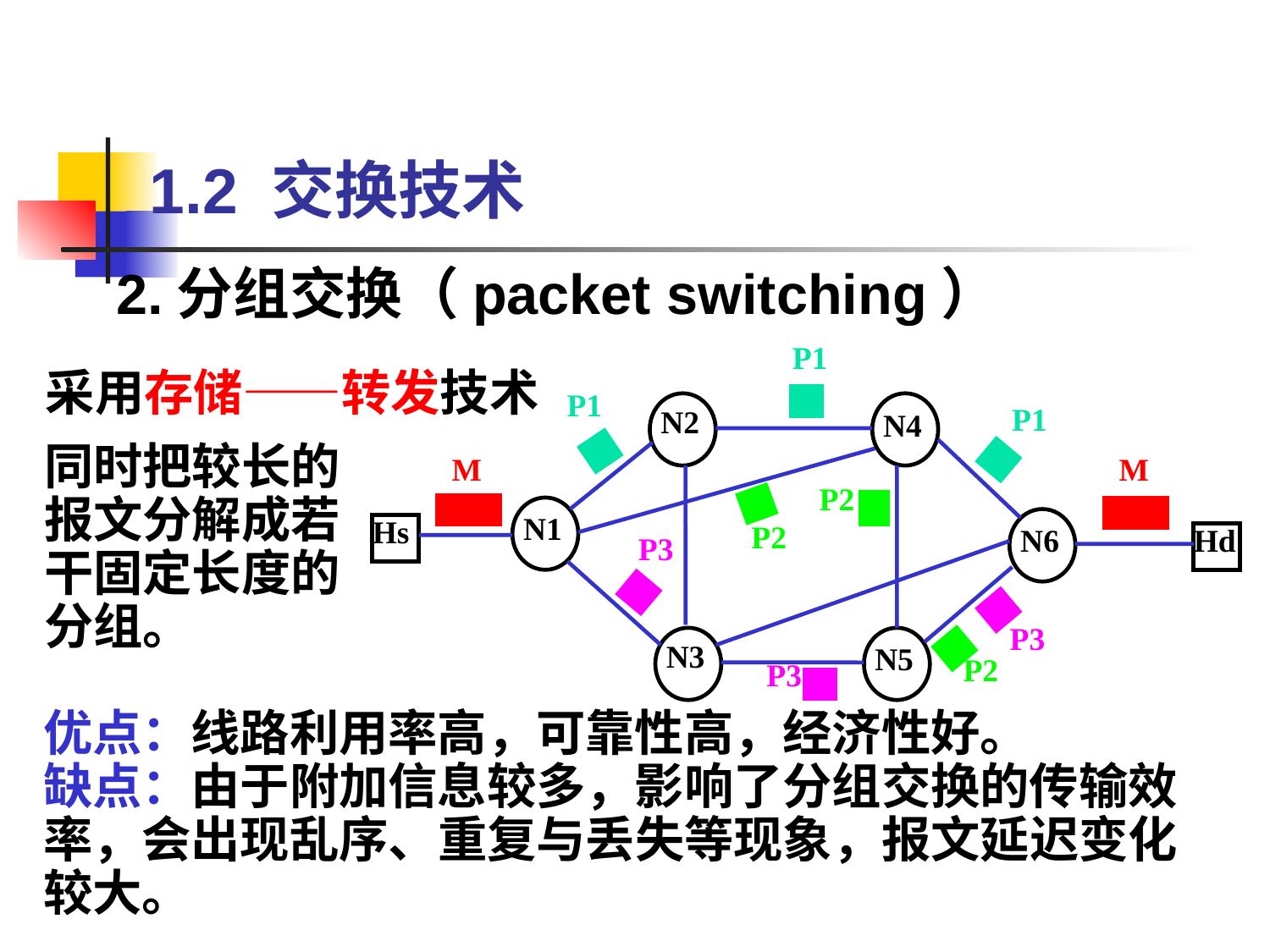

1.2 交换技术
2.分组交换（packet switching）
P1

采用存储——转发技术
P1

N2
N4

N1
Hs
N6
Hd

N3
N5

P1

同时把较长的报文分解成若干固定长度的分组。
M

M

P2

P2
P3

P3

P2
P3

优点：线路利用率高，可靠性高，经济性好。
缺点：由于附加信息较多，影响了分组交换的传输效率，会出现乱序、重复与丢失等现象，报文延迟变化较大。